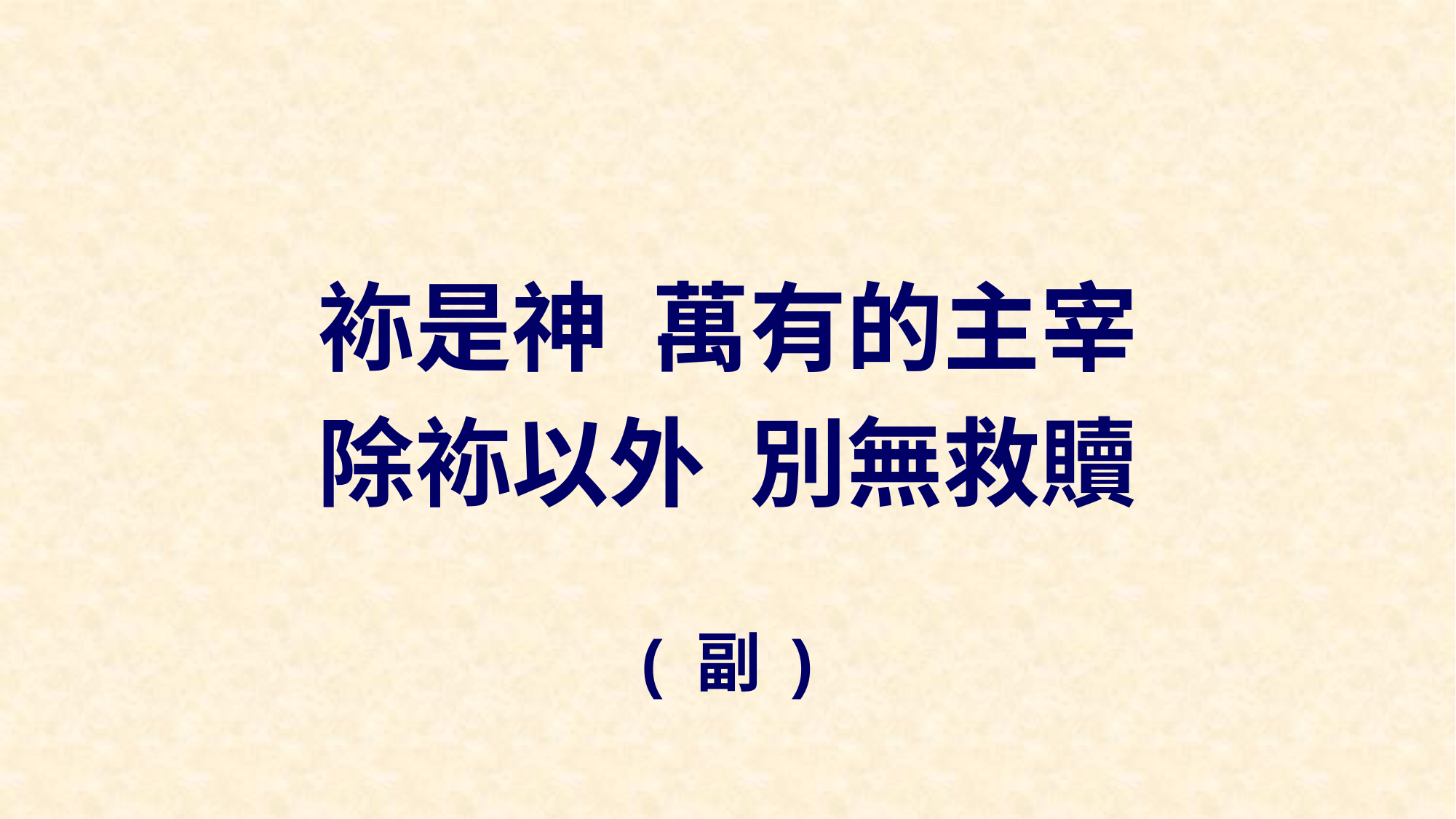

袮是神  萬有的主宰
除袮以外  別無救贖
( 副 )